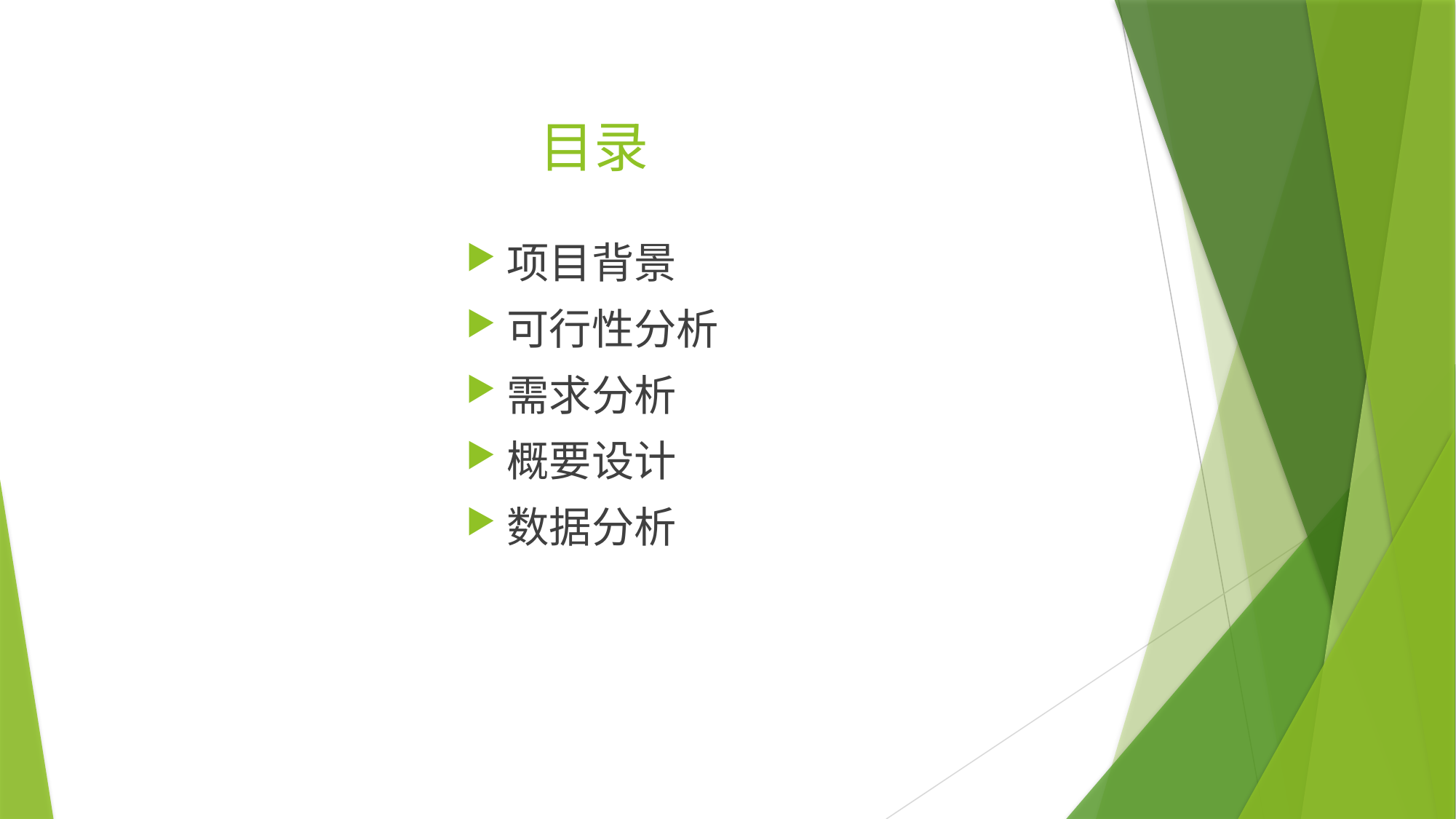

# 目录
项目背景
可行性分析
需求分析
概要设计
数据分析